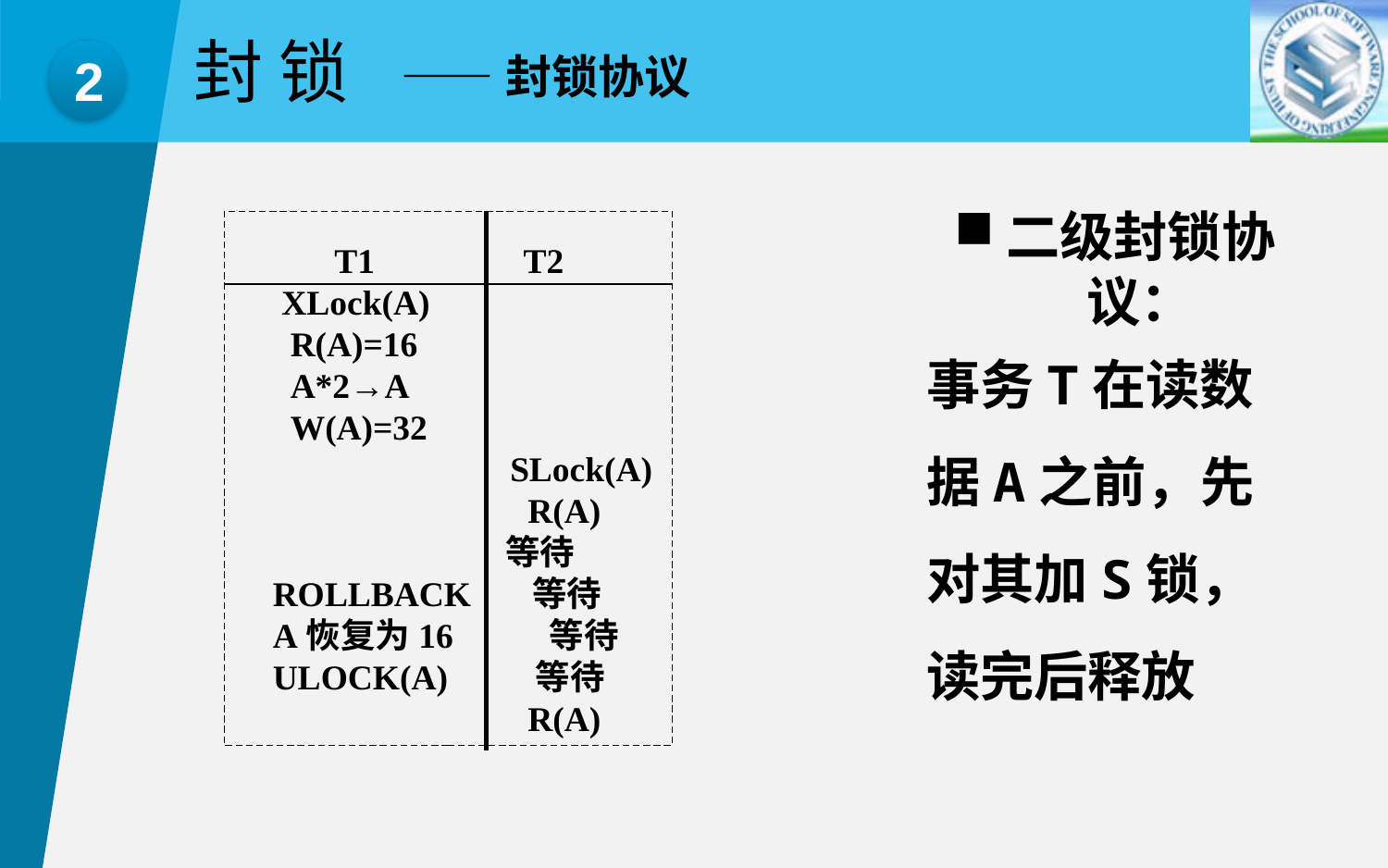

封 锁
2
——封锁协议
二级封锁协议：
           T1                 T2
     XLock(A)
      R(A)=16
      A*2→A
      W(A)=32
                               SLock(A)
                                 R(A)
                                 等待
    ROLLBACK      等待
    A恢复为16          等待
    ULOCK(A)         等待
                                 R(A)
事务T在读数据A之前，先对其加S锁，读完后释放